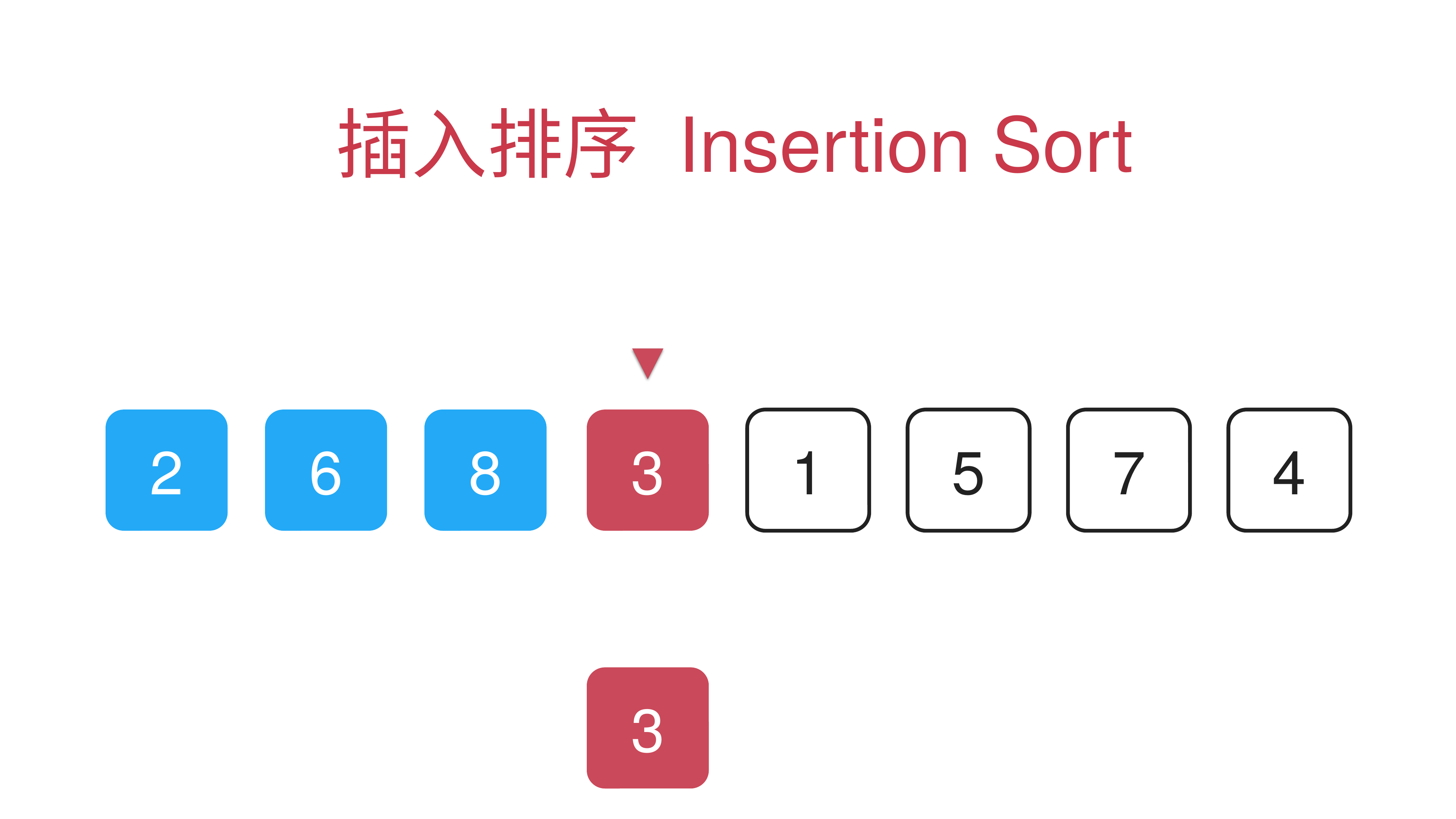

# 插入排序 Insertion Sort

2
6
8
8
3
1
5
7
4
3